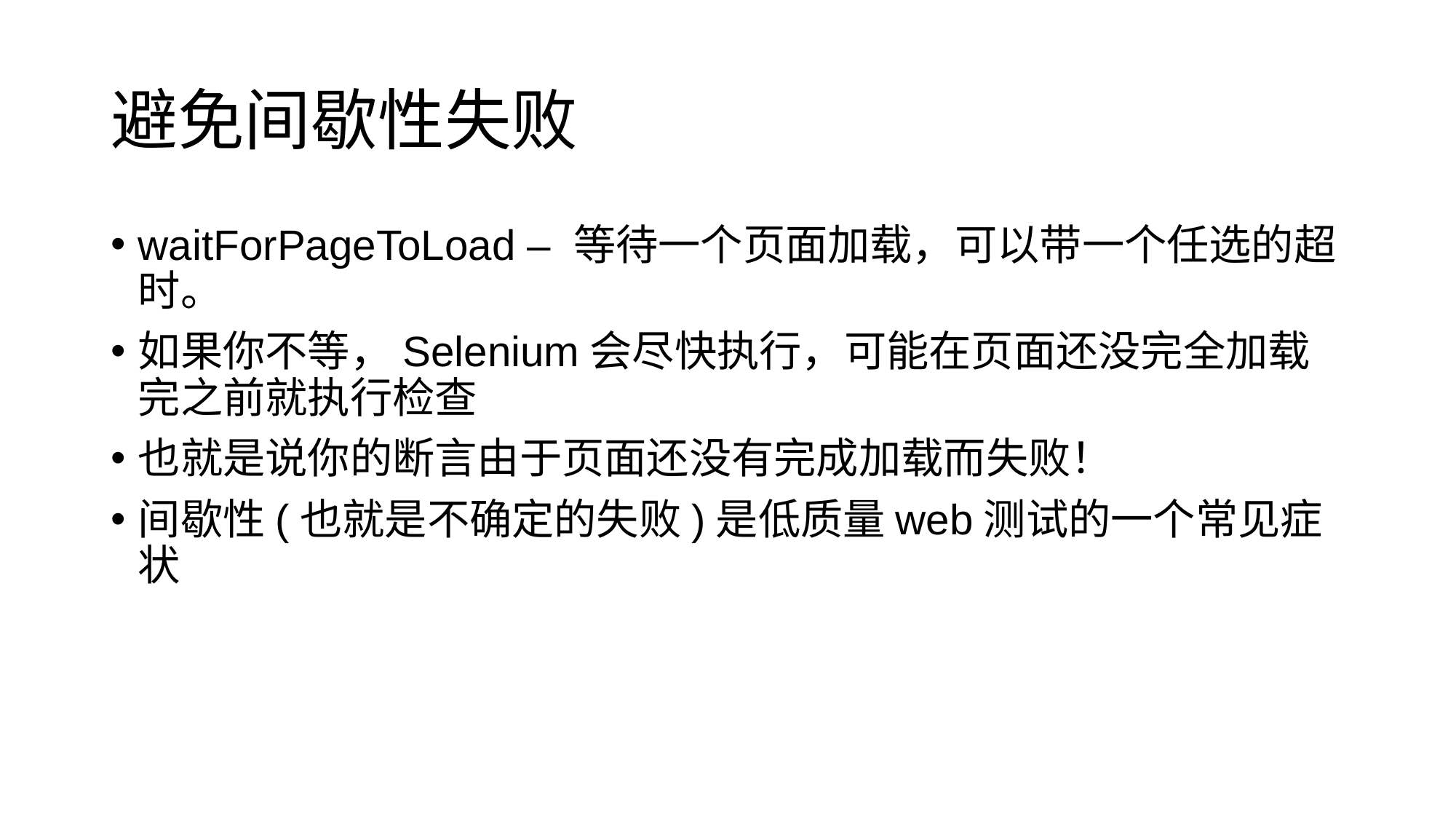

# 避免间歇性失败
waitForPageToLoad – 等待一个页面加载，可以带一个任选的超时。
如果你不等，Selenium会尽快执行，可能在页面还没完全加载完之前就执行检查
也就是说你的断言由于页面还没有完成加载而失败！
间歇性(也就是不确定的失败)是低质量web测试的一个常见症状